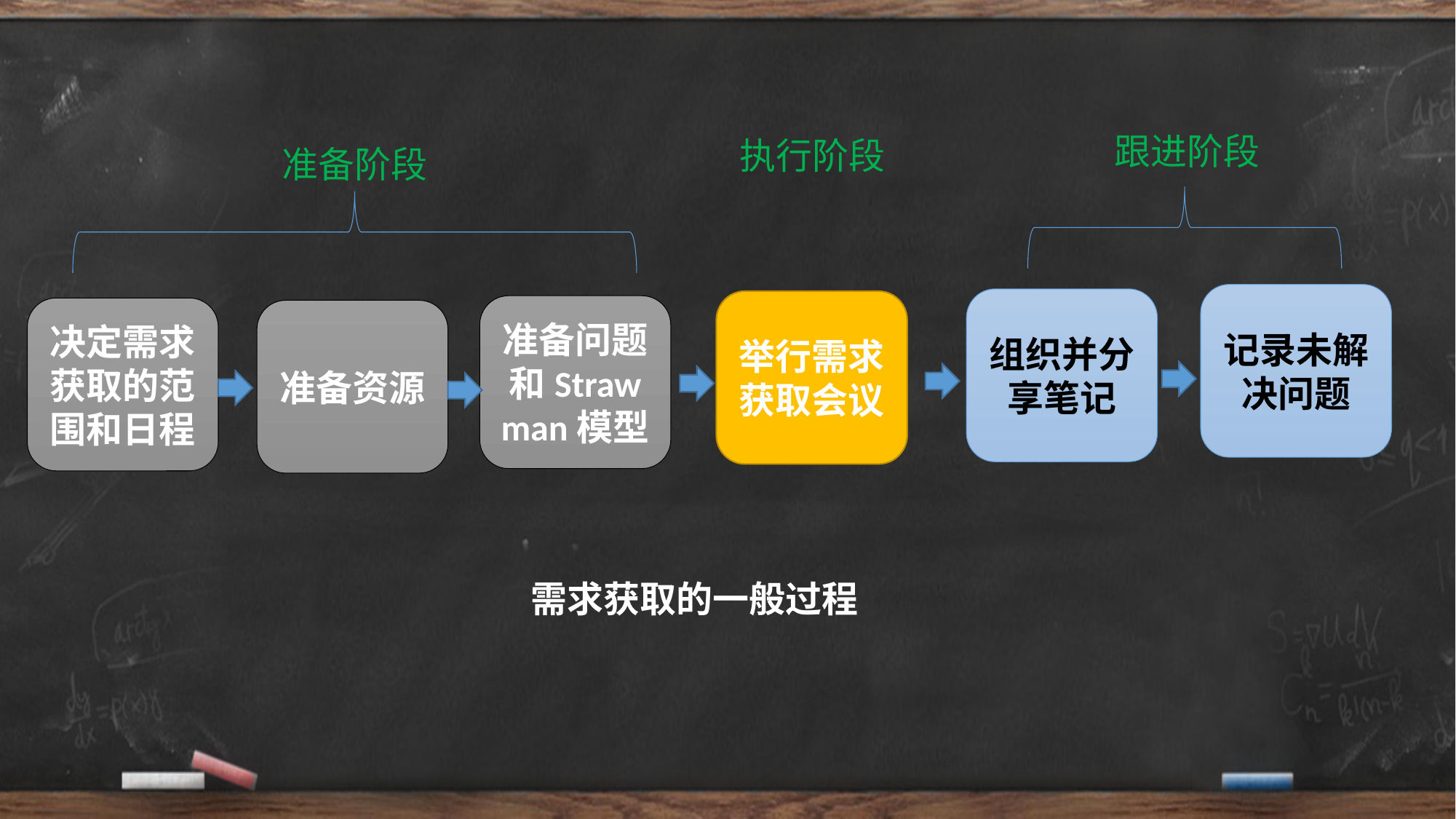

跟进阶段
执行阶段
准备阶段
记录未解决问题
组织并分享笔记
举行需求获取会议
准备问题
和Straw man模型
决定需求获取的范围和日程
准备资源

需求获取的一般过程